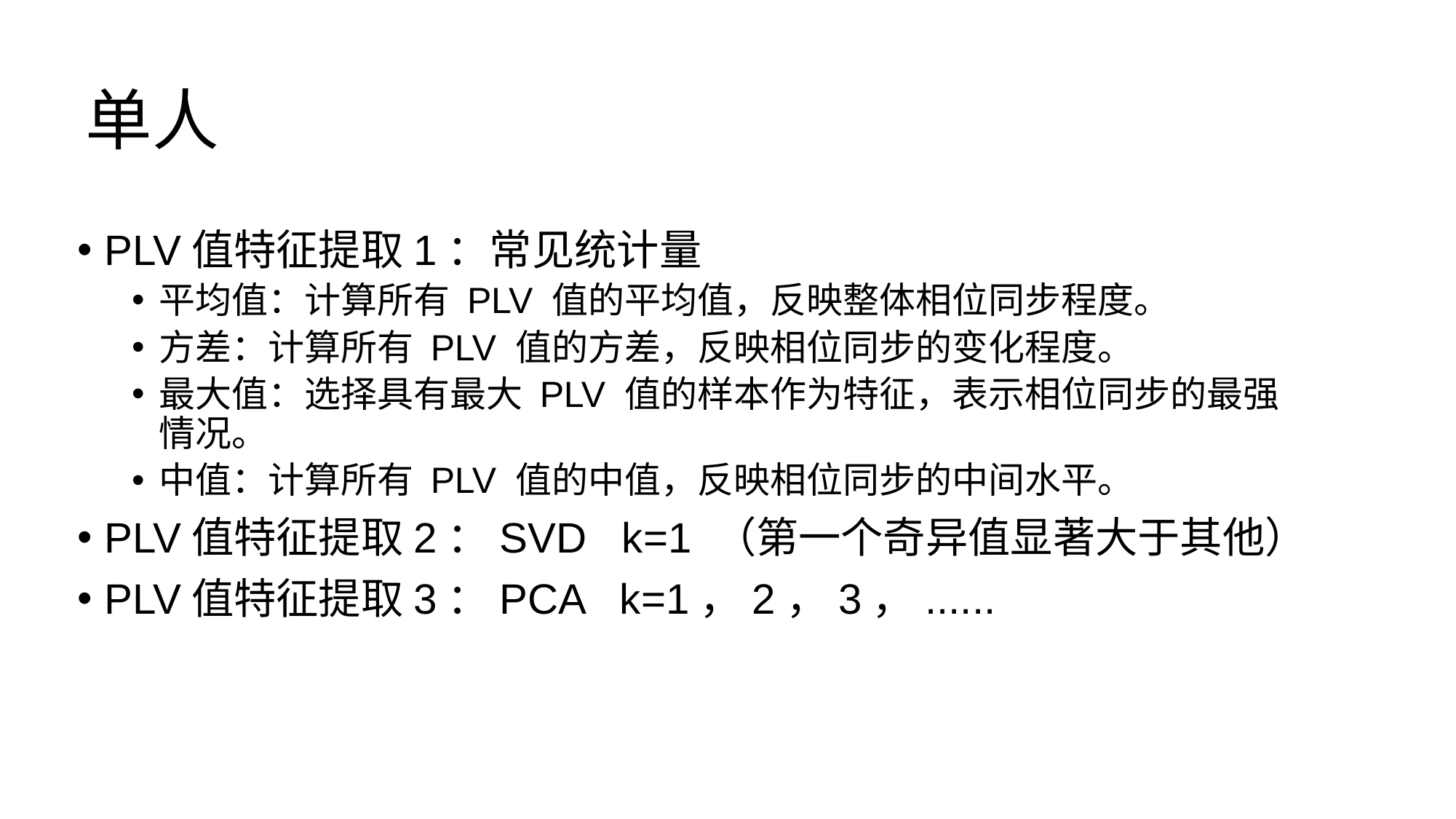

# 单人
PLV值特征提取1：常见统计量
平均值：计算所有 PLV 值的平均值，反映整体相位同步程度。
方差：计算所有 PLV 值的方差，反映相位同步的变化程度。
最大值：选择具有最大 PLV 值的样本作为特征，表示相位同步的最强情况。
中值：计算所有 PLV 值的中值，反映相位同步的中间水平。
PLV值特征提取2：SVD   k=1 （第一个奇异值显著大于其他）
PLV值特征提取3：PCA   k=1，2，3，......